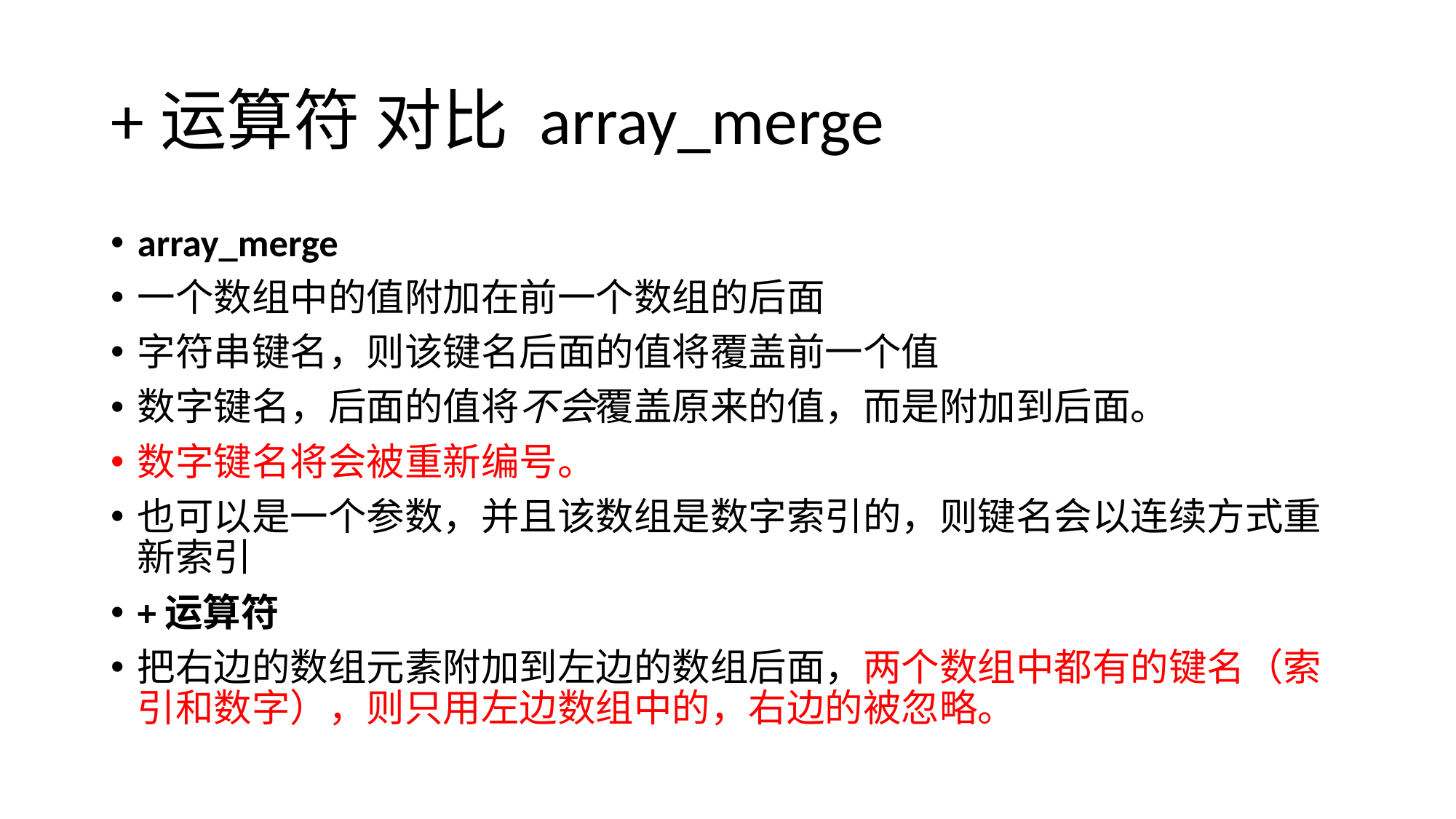

# +运算符 对比 array_merge
array_merge
一个数组中的值附加在前一个数组的后面
字符串键名，则该键名后面的值将覆盖前一个值
数字键名，后面的值将不会覆盖原来的值，而是附加到后面。
数字键名将会被重新编号。
也可以是一个参数，并且该数组是数字索引的，则键名会以连续方式重新索引
+运算符
把右边的数组元素附加到左边的数组后面，两个数组中都有的键名（索引和数字），则只用左边数组中的，右边的被忽略。